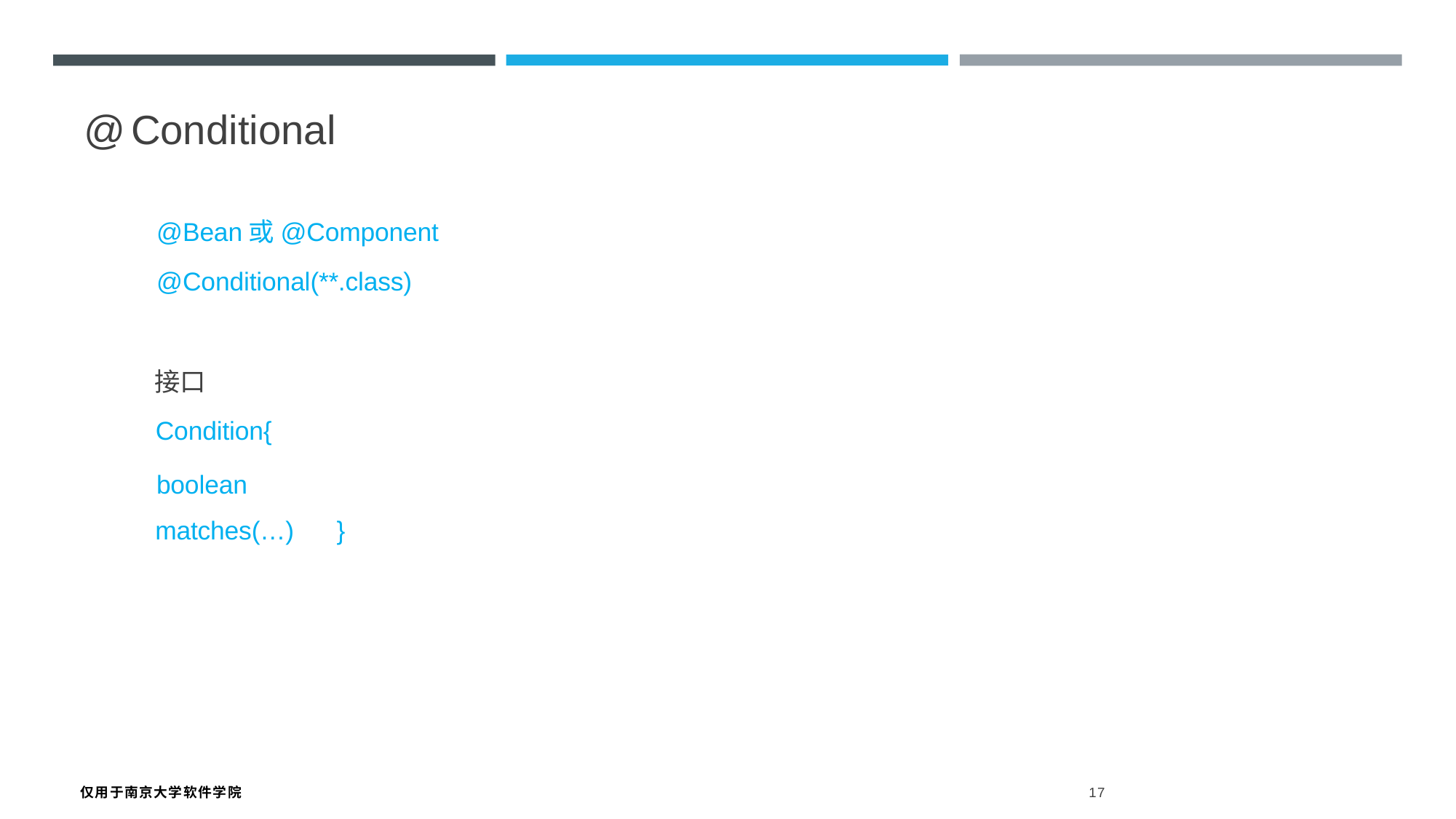

@Conditional

@Bean或@Component
@Conditional(**.class)

接口
Condition{
boolean matches(…)      }

仅用于南京大学软件学院                                                                                                                                                                                                                                                                                17